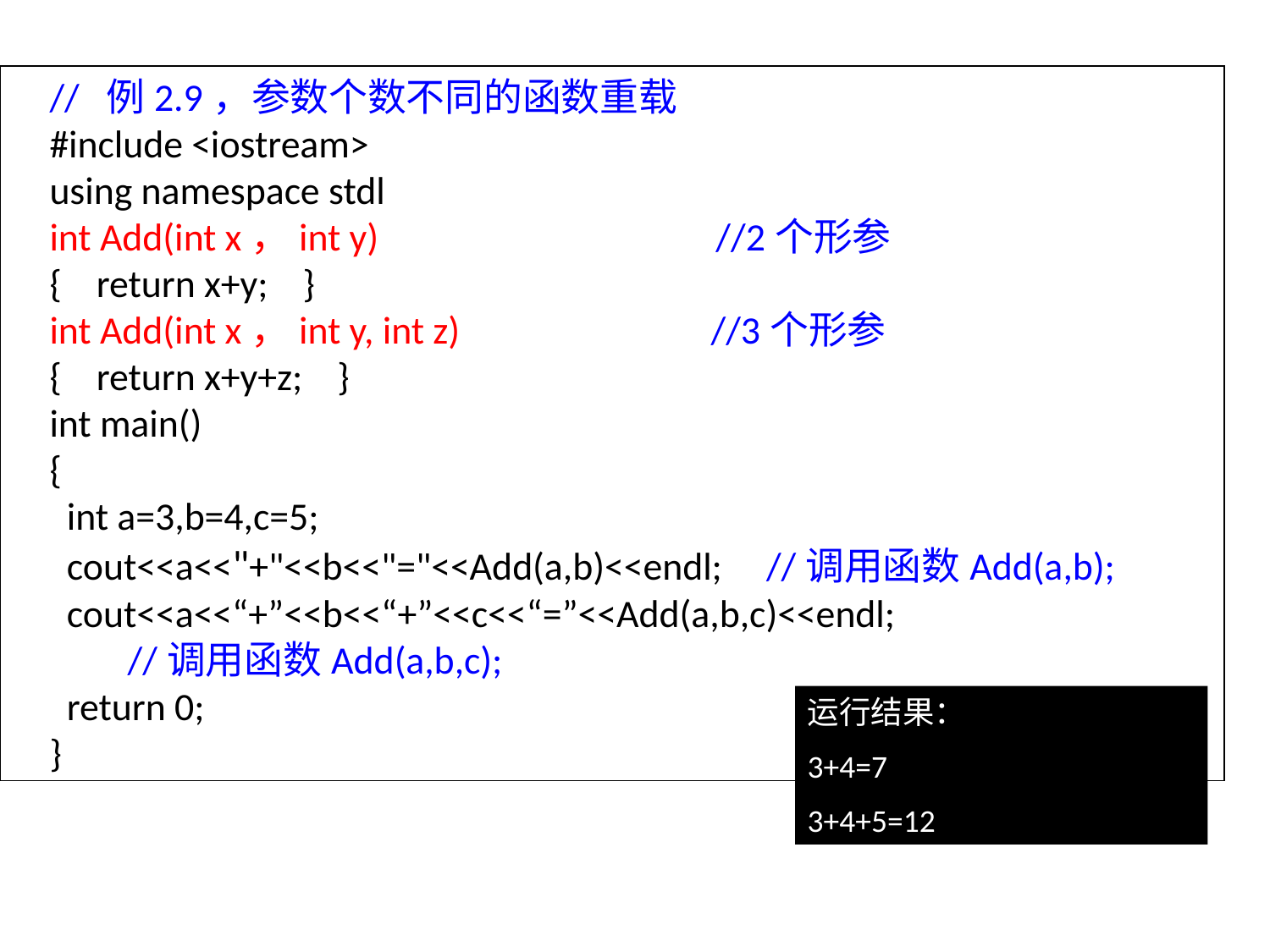

//  例2.9，参数个数不同的函数重载
#include <iostream>
using namespace stdl
int Add(int x，int y) 　　　　　　　　//2个形参
{    return x+y;    }
int Add(int x，int y, int z)　　　　　　//3个形参
{    return x+y+z;    }
int main()
{
  int a=3,b=4,c=5;
  cout<<a<<"+"<<b<<"="<<Add(a,b)<<endl;     //调用函数Add(a,b);
  cout<<a<<“+”<<b<<“+”<<c<<“=”<<Add(a,b,c)<<endl;
         //调用函数Add(a,b,c);
  return 0;
}
运行结果：
3+4=7
3+4+5=12